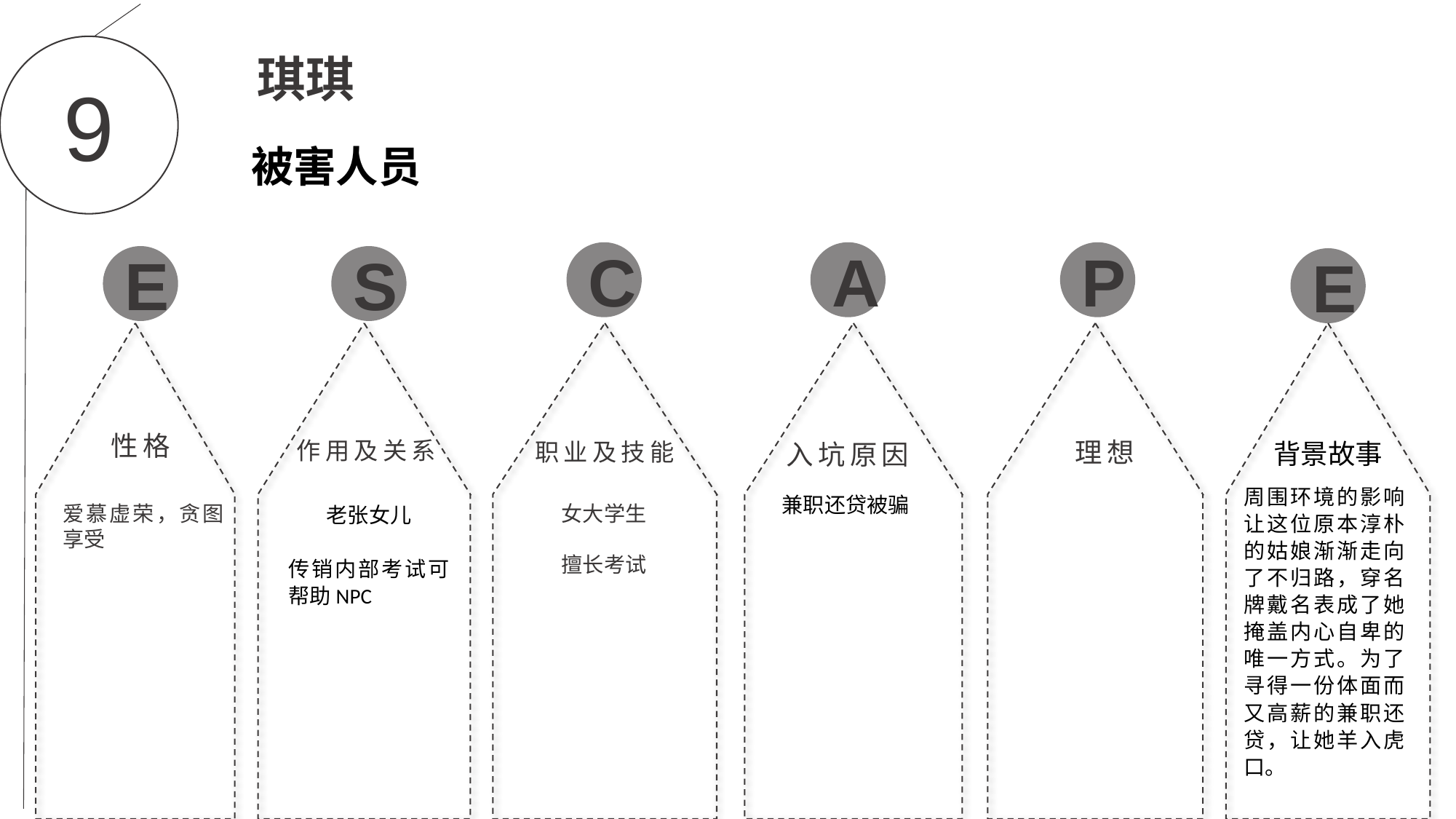

9

 琪琪
被害人员
C
A
P
E
S
E

性格
作用及关系
理想
职业及技能
背景故事
入坑原因
周围环境的影响让这位原本淳朴的姑娘渐渐走向了不归路，穿名牌戴名表成了她掩盖内心自卑的唯一方式。为了寻得一份体面而又高薪的兼职还贷，让她羊入虎口。
兼职还贷被骗
老张女儿

传销内部考试可帮助NPC
女大学生

擅长考试
爱慕虚荣，贪图享受